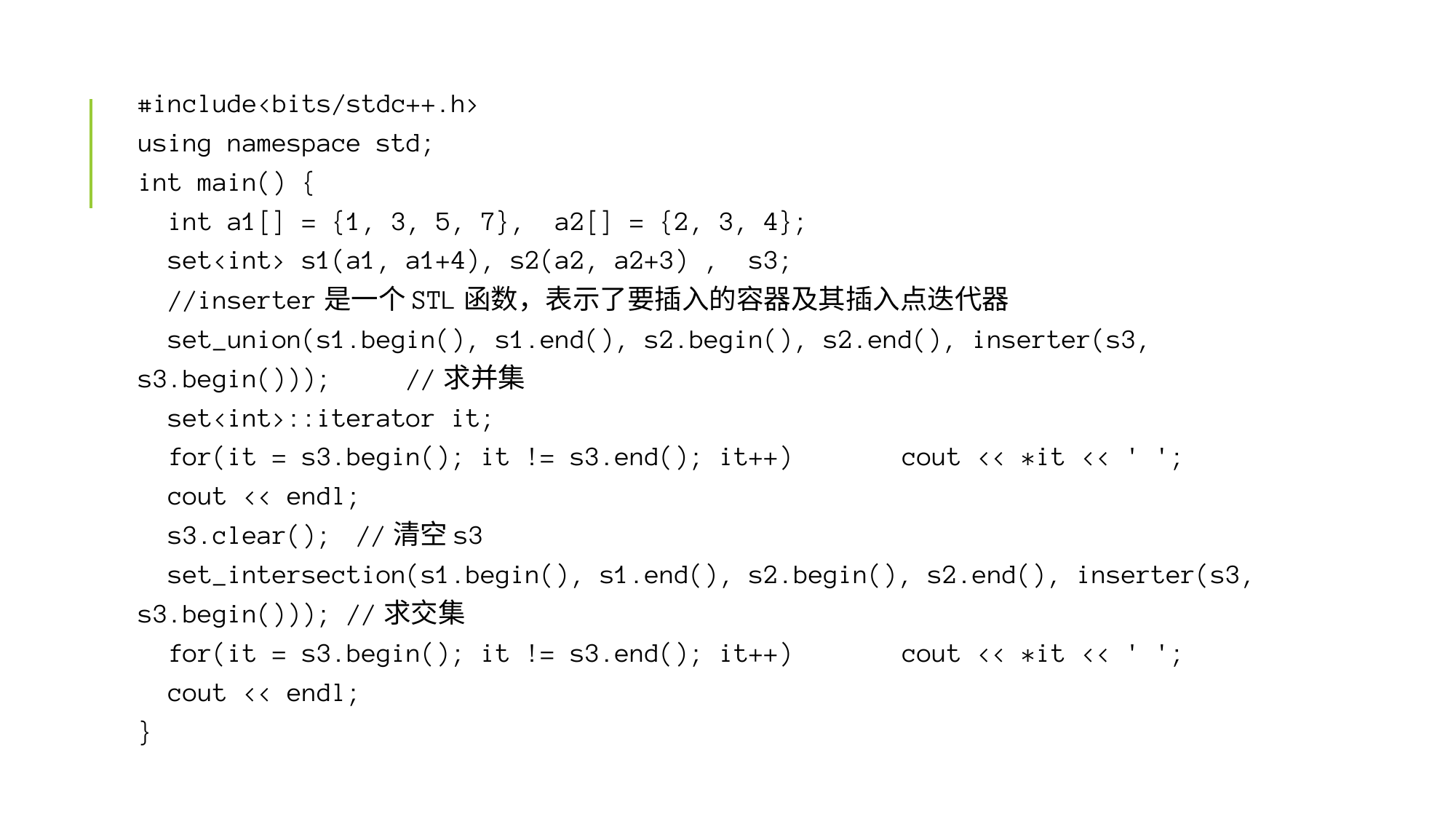

#include<bits/stdc++.h>
using namespace std;
int main() {
  int a1[] = {1, 3, 5, 7},  a2[] = {2, 3, 4};
  set<int> s1(a1, a1+4), s2(a2, a2+3) ,  s3;
  //inserter是一个STL函数，表示了要插入的容器及其插入点迭代器
  set_union(s1.begin(), s1.end(), s2.begin(), s2.end(), inserter(s3, s3.begin()));     //求并集
  set<int>::iterator it;
  for(it = s3.begin(); it != s3.end(); it++)	cout << *it << ' ';
  cout << endl;
  s3.clear();	//清空s3
  set_intersection(s1.begin(), s1.end(), s2.begin(), s2.end(), inserter(s3, s3.begin())); //求交集
  for(it = s3.begin(); it != s3.end(); it++)	cout << *it << ' ';
  cout << endl;
}